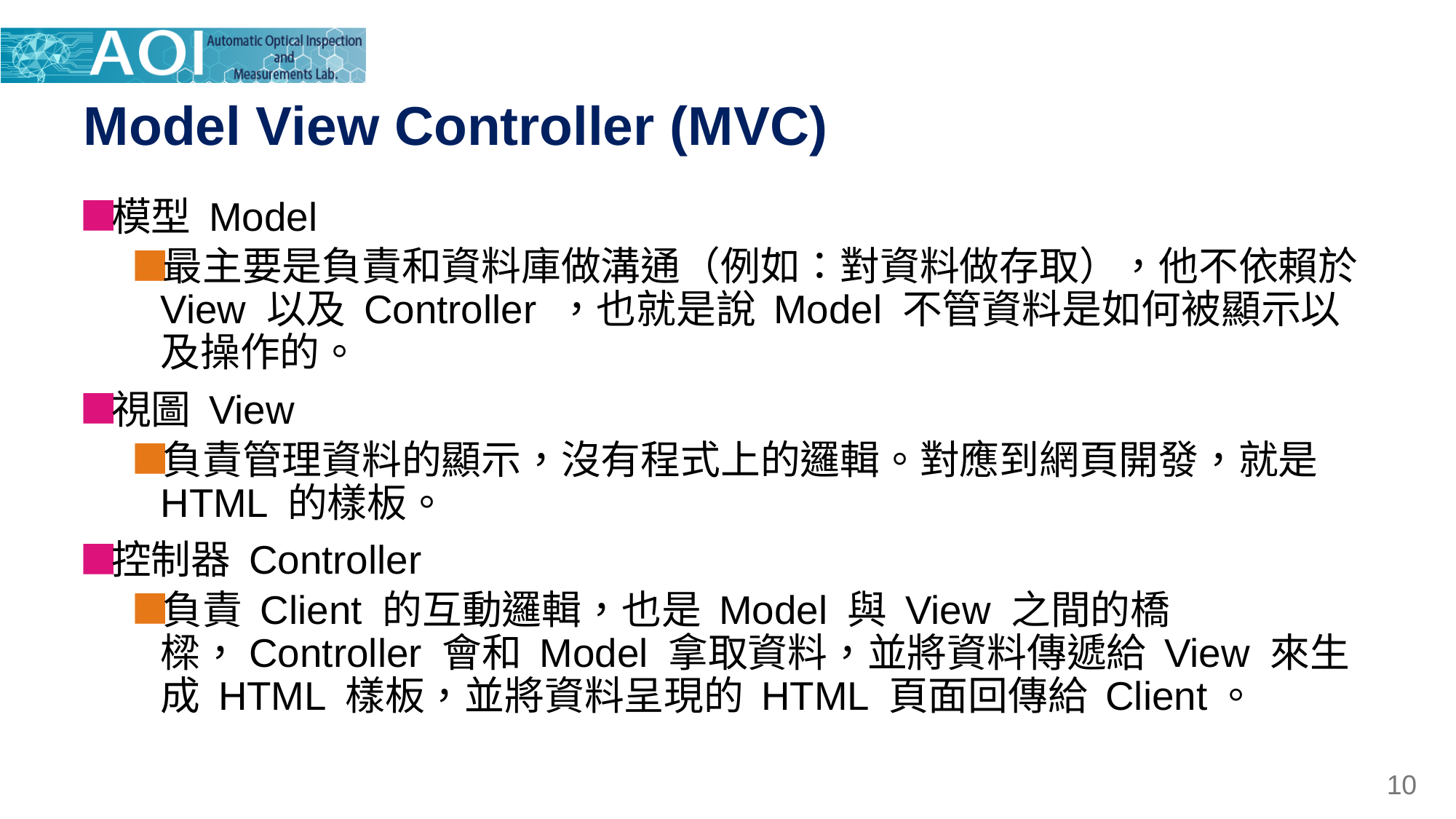

# Model View Controller (MVC)
模型 Model
最主要是負責和資料庫做溝通（例如：對資料做存取），他不依賴於 View 以及 Controller ，也就是說 Model 不管資料是如何被顯示以及操作的。
視圖 View
負責管理資料的顯示，沒有程式上的邏輯。對應到網頁開發，就是 HTML 的樣板。
控制器 Controller
負責 Client 的互動邏輯，也是 Model 與 View 之間的橋樑，Controller 會和 Model 拿取資料，並將資料傳遞給 View 來生成 HTML 樣板，並將資料呈現的 HTML 頁面回傳給 Client。